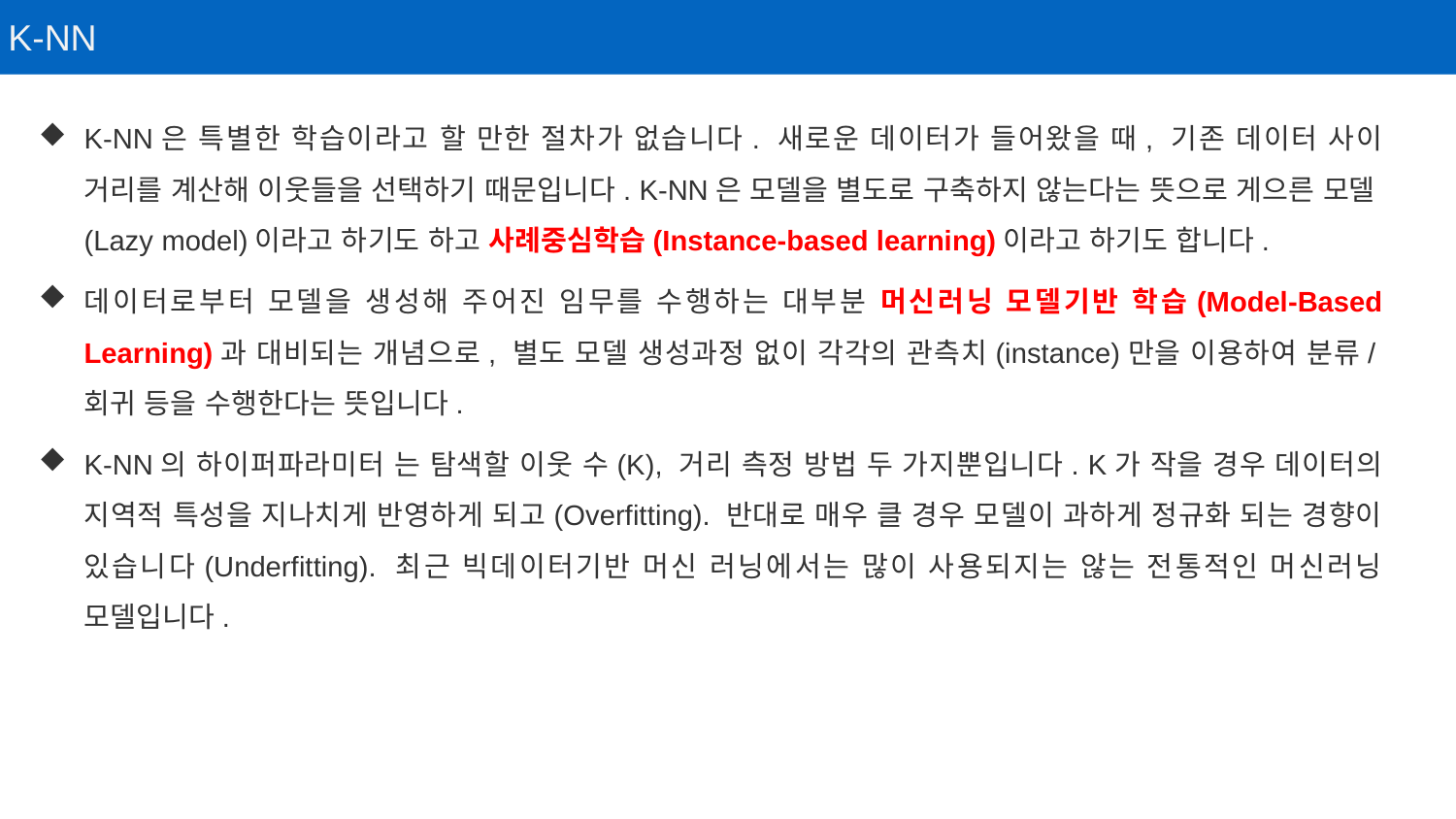

K-NN

K-NN은 특별한 학습이라고 할 만한 절차가 없습니다. 새로운 데이터가 들어왔을 때, 기존 데이터 사이 거리를 계산해 이웃들을 선택하기 때문입니다. K-NN은 모델을 별도로 구축하지 않는다는 뜻으로 게으른 모델(Lazy model)이라고 하기도 하고 사례중심학습(Instance-based learning)이라고 하기도 합니다.
데이터로부터 모델을 생성해 주어진 임무를 수행하는 대부분 머신러닝 모델기반 학습(Model-Based Learning)과 대비되는 개념으로, 별도 모델 생성과정 없이 각각의 관측치(instance)만을 이용하여 분류/회귀 등을 수행한다는 뜻입니다.
K-NN의 하이퍼파라미터 는 탐색할 이웃 수(K), 거리 측정 방법 두 가지뿐입니다. K가 작을 경우 데이터의 지역적 특성을 지나치게 반영하게 되고(Overfitting). 반대로 매우 클 경우 모델이 과하게 정규화 되는 경향이 있습니다(Underfitting). 최근 빅데이터기반 머신 러닝에서는 많이 사용되지는 않는 전통적인 머신러닝 모델입니다.